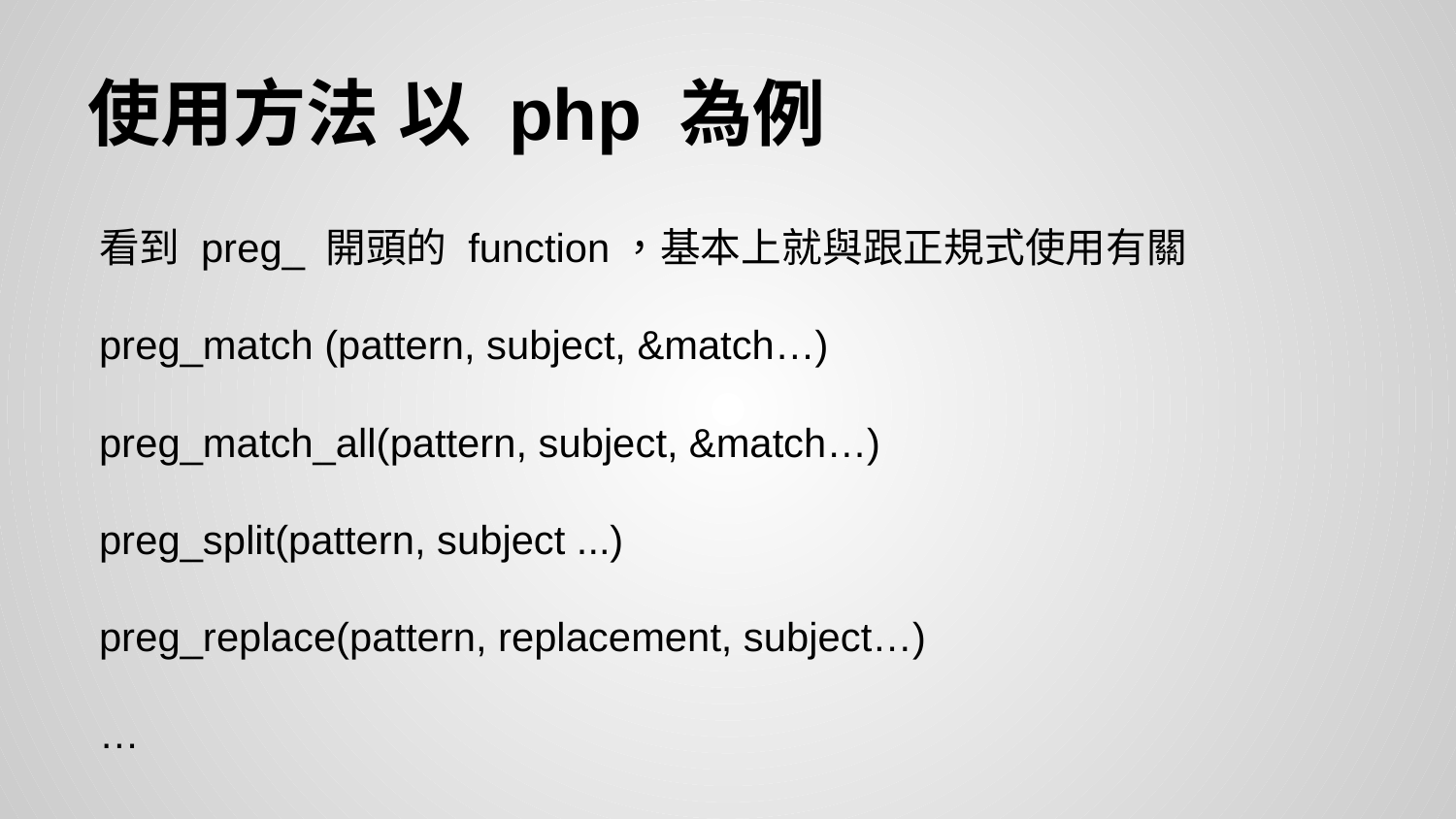

# 使用方法 以 php 為例
看到 preg_ 開頭的 function，基本上就與跟正規式使用有關

preg_match (pattern, subject, &match…)

preg_match_all(pattern, subject, &match…)

preg_split(pattern, subject ...)

preg_replace(pattern, replacement, subject…)

…